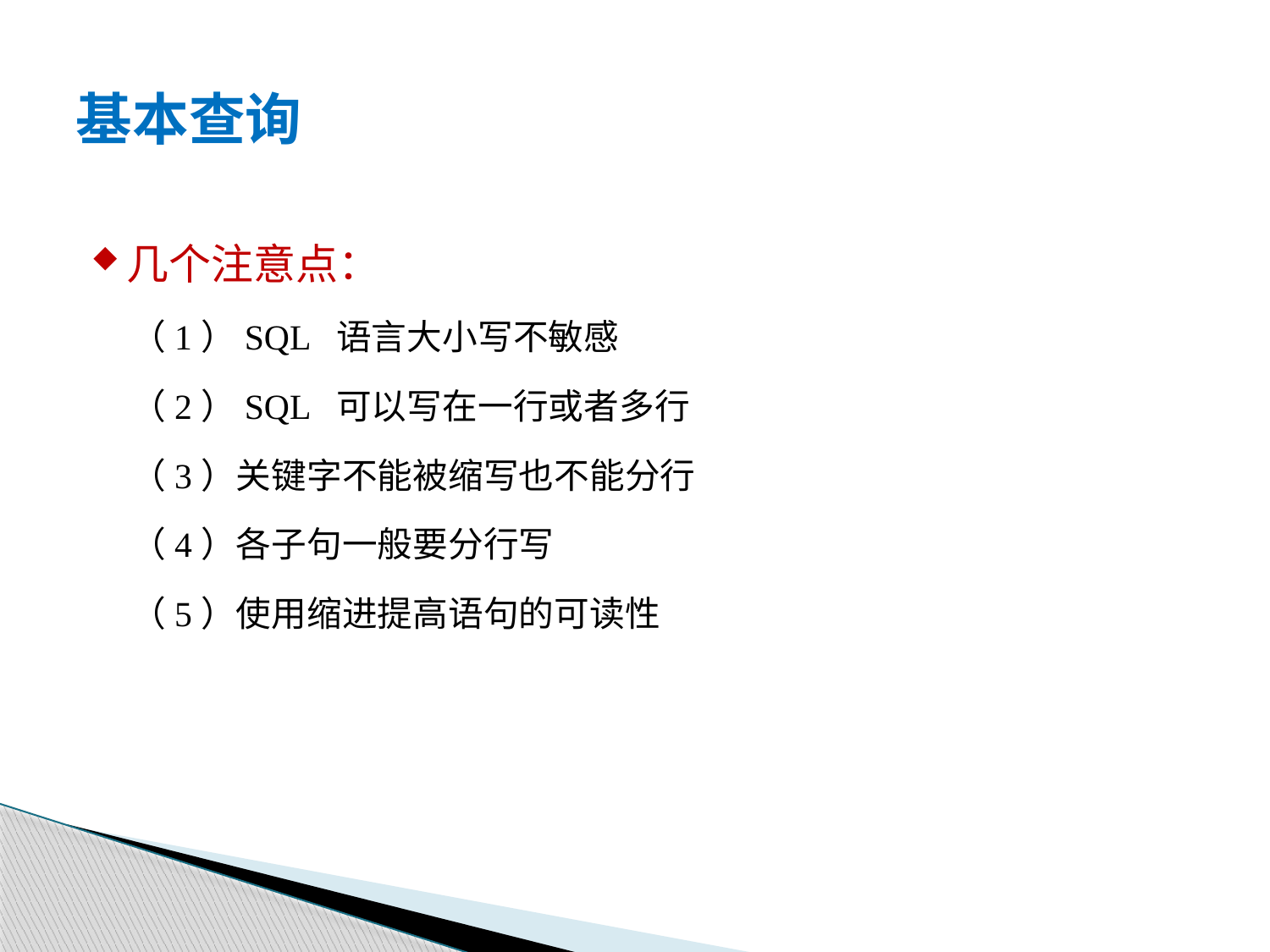

# 基本查询
几个注意点：
（1）SQL  语言大小写不敏感
（2）SQL  可以写在一行或者多行
（3）关键字不能被缩写也不能分行
（4）各子句一般要分行写
（5）使用缩进提高语句的可读性